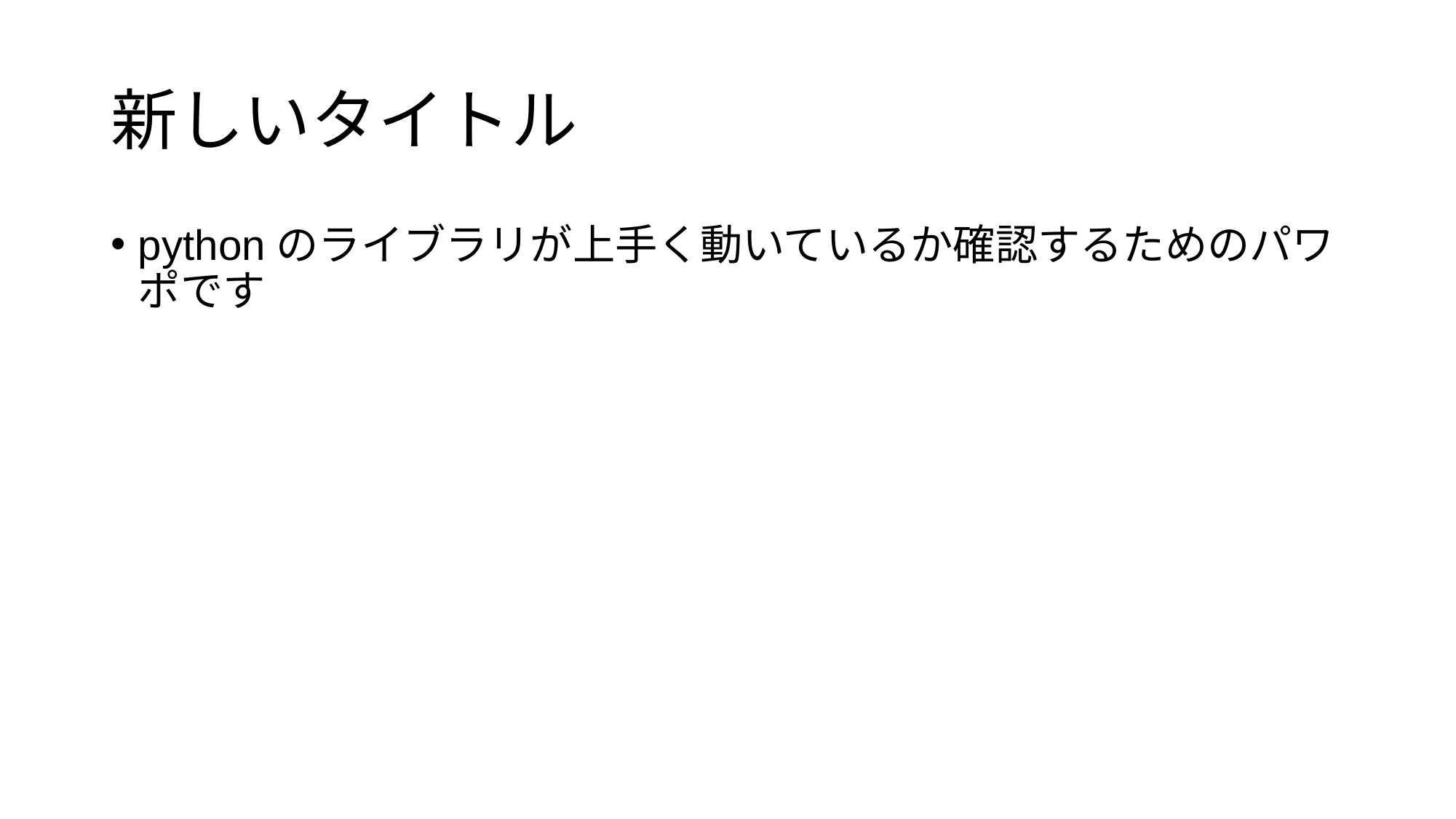

# 新しいタイトル
pythonのライブラリが上手く動いているか確認するためのパワポです